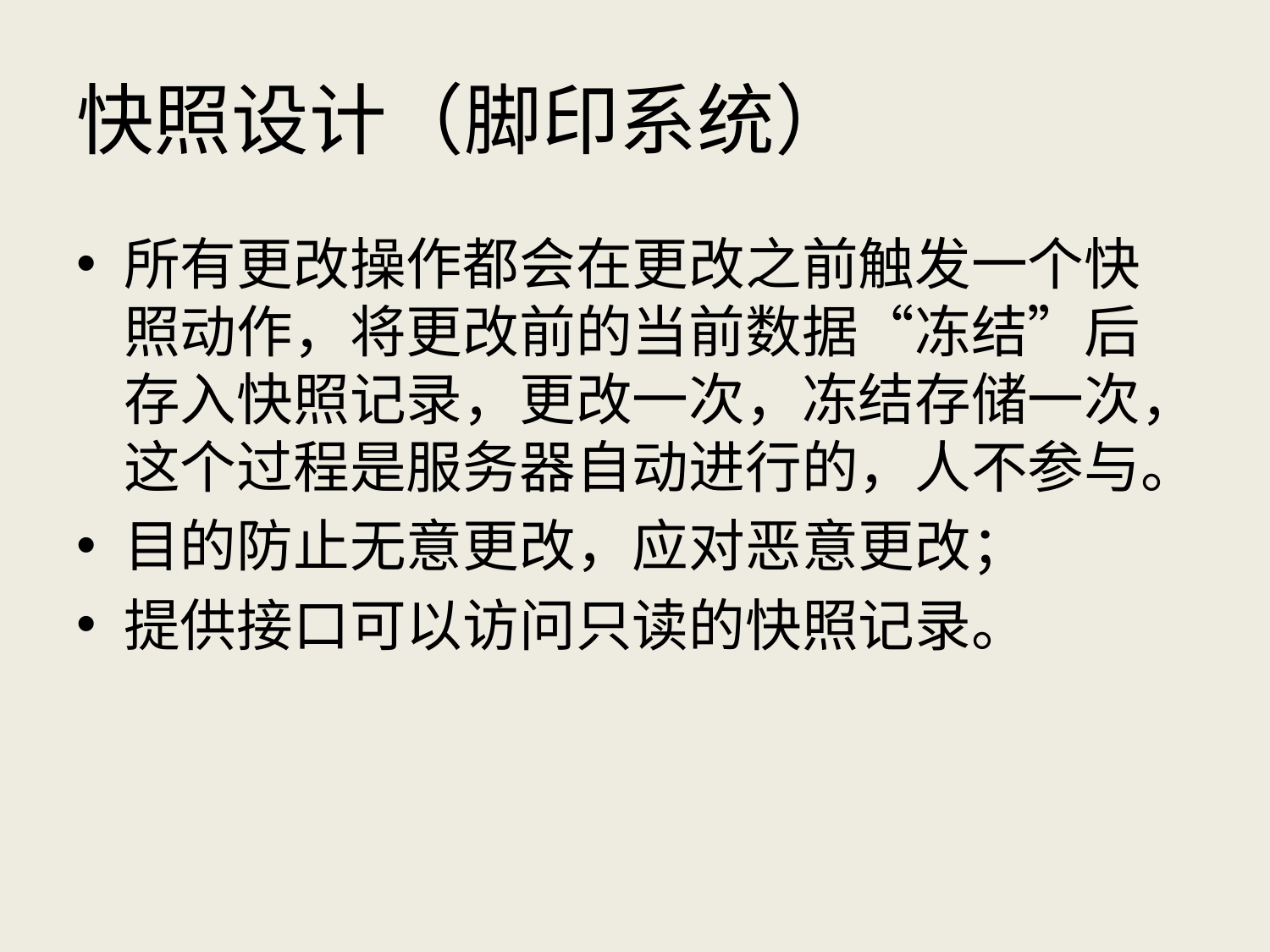

# 快照设计（脚印系统）
所有更改操作都会在更改之前触发一个快照动作，将更改前的当前数据“冻结”后存入快照记录，更改一次，冻结存储一次，这个过程是服务器自动进行的，人不参与。
目的防止无意更改，应对恶意更改；
提供接口可以访问只读的快照记录。